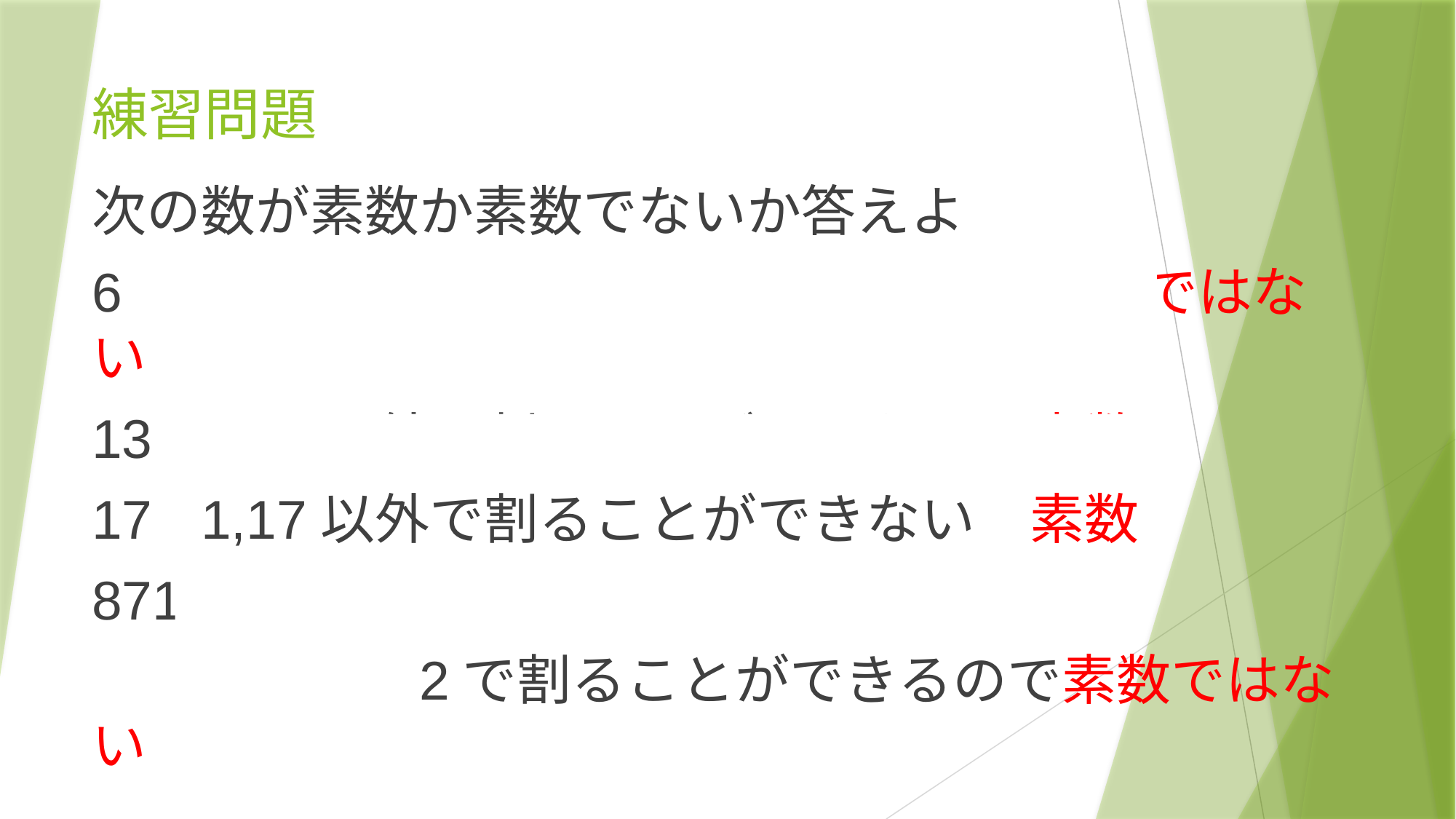

# 練習問題
次の数が素数か素数でないか答えよ
6		1,6,2,3で割ることができる　素数ではない
13	1,13以外で割ることができない　素数
17	1,17以外で割ることができない　素数
87163541371843143512
			2で割ることができるので素数ではない